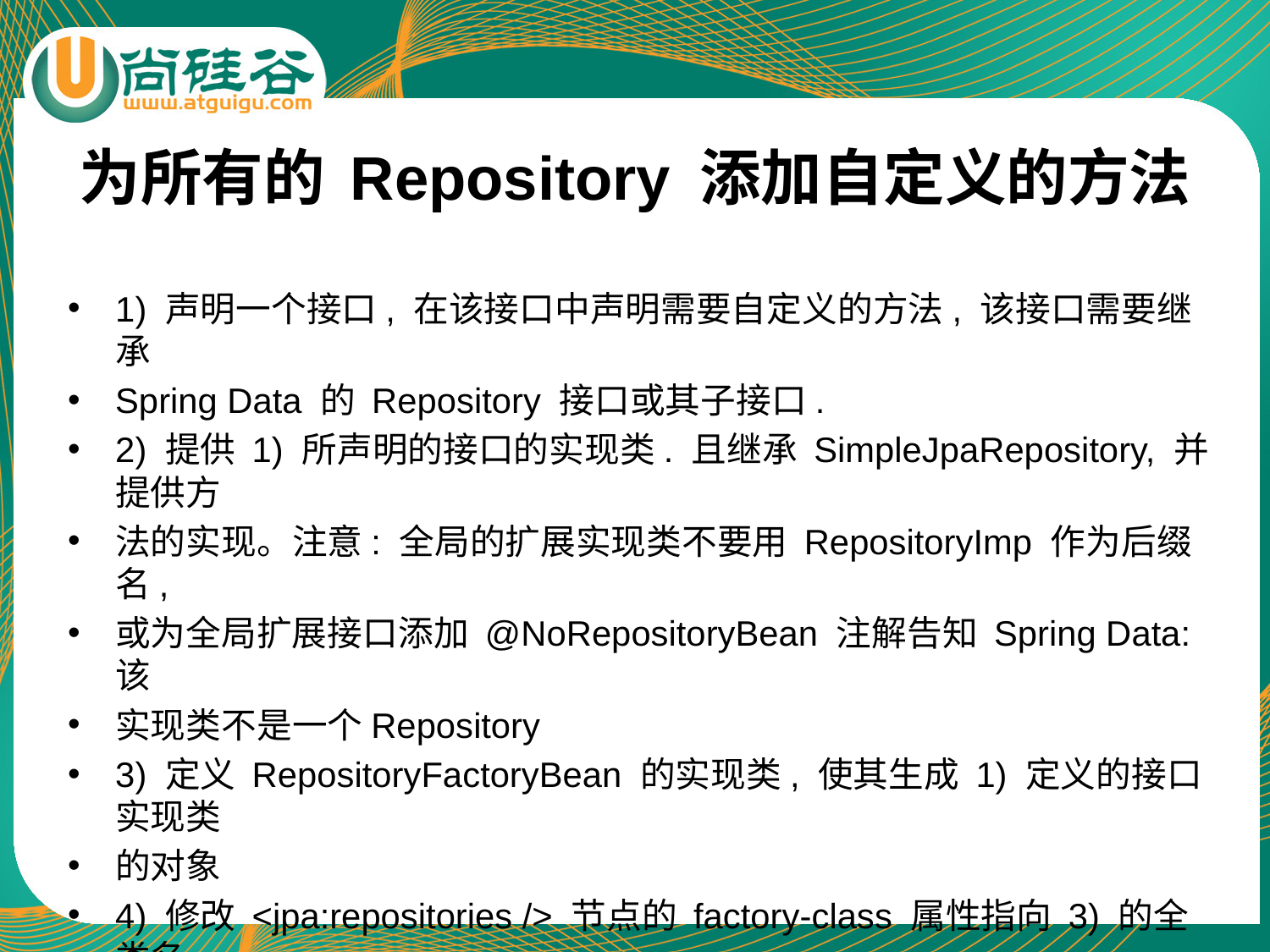

# 为所有的 Repository 添加自定义的方法
1) 声明一个接口, 在该接口中声明需要自定义的方法, 该接口需要继承
Spring Data 的 Repository 接口或其子接口.
2) 提供 1) 所声明的接口的实现类. 且继承 SimpleJpaRepository, 并提供方
法的实现。注意: 全局的扩展实现类不要用 RepositoryImp 作为后缀名,
或为全局扩展接口添加 @NoRepositoryBean 注解告知 Spring Data: 该
实现类不是一个Repository
3) 定义 RepositoryFactoryBean 的实现类, 使其生成 1) 定义的接口实现类
的对象
4) 修改 <jpa:repositories /> 节点的 factory-class 属性指向 3) 的全类名
5) 使用